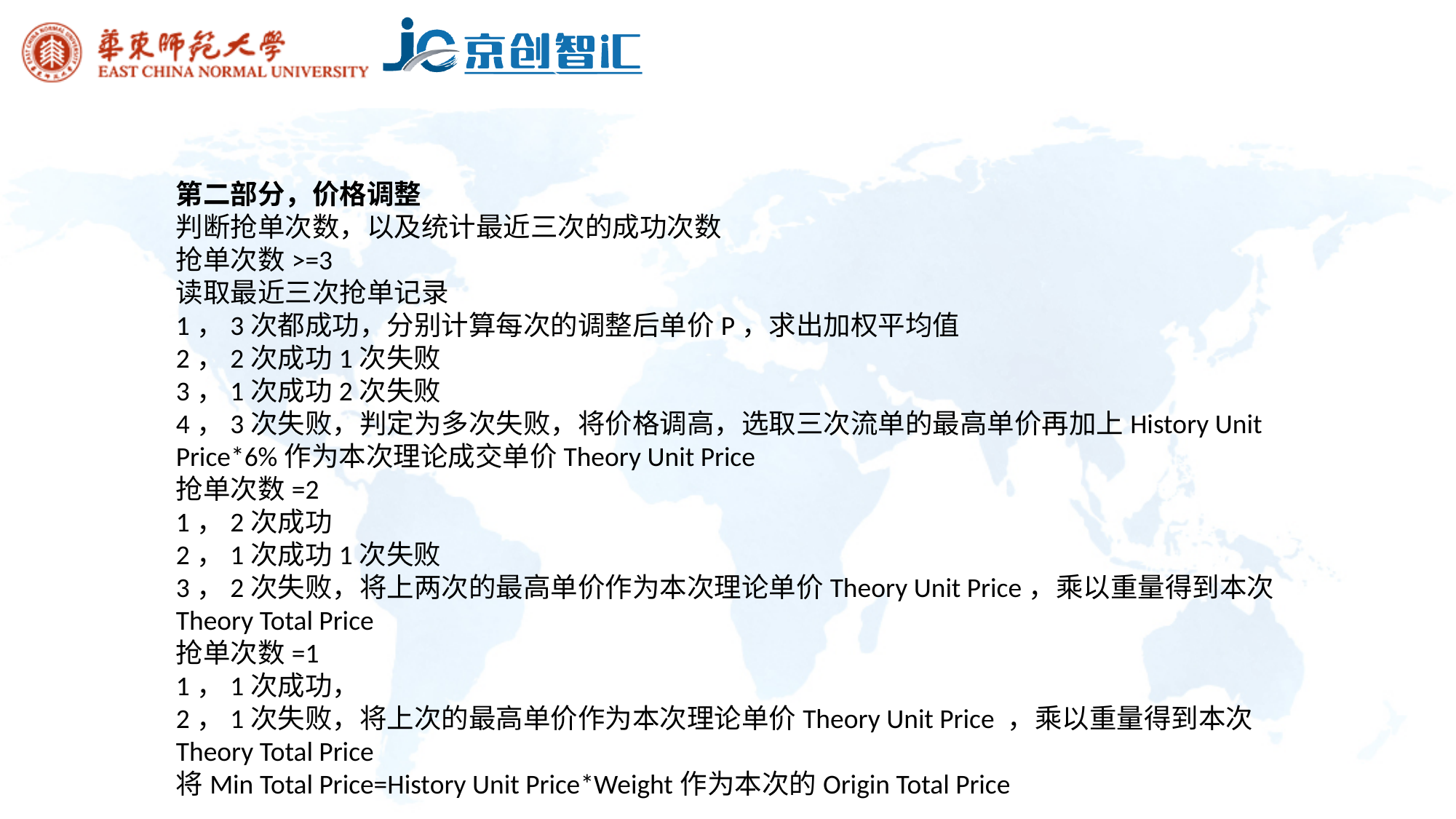

第二部分，价格调整
判断抢单次数，以及统计最近三次的成功次数
抢单次数>=3
读取最近三次抢单记录
1，3次都成功，分别计算每次的调整后单价P，求出加权平均值
2，2次成功1次失败
3，1次成功2次失败
4，3次失败，判定为多次失败，将价格调高，选取三次流单的最高单价再加上History Unit Price*6%作为本次理论成交单价Theory Unit Price
抢单次数=2
1，2次成功
2，1次成功1次失败
3，2次失败，将上两次的最高单价作为本次理论单价Theory Unit Price，乘以重量得到本次Theory Total Price
抢单次数=1
1，1次成功，
2，1次失败，将上次的最高单价作为本次理论单价Theory Unit Price ，乘以重量得到本次Theory Total Price
将Min Total Price=History Unit Price*Weight作为本次的Origin Total Price